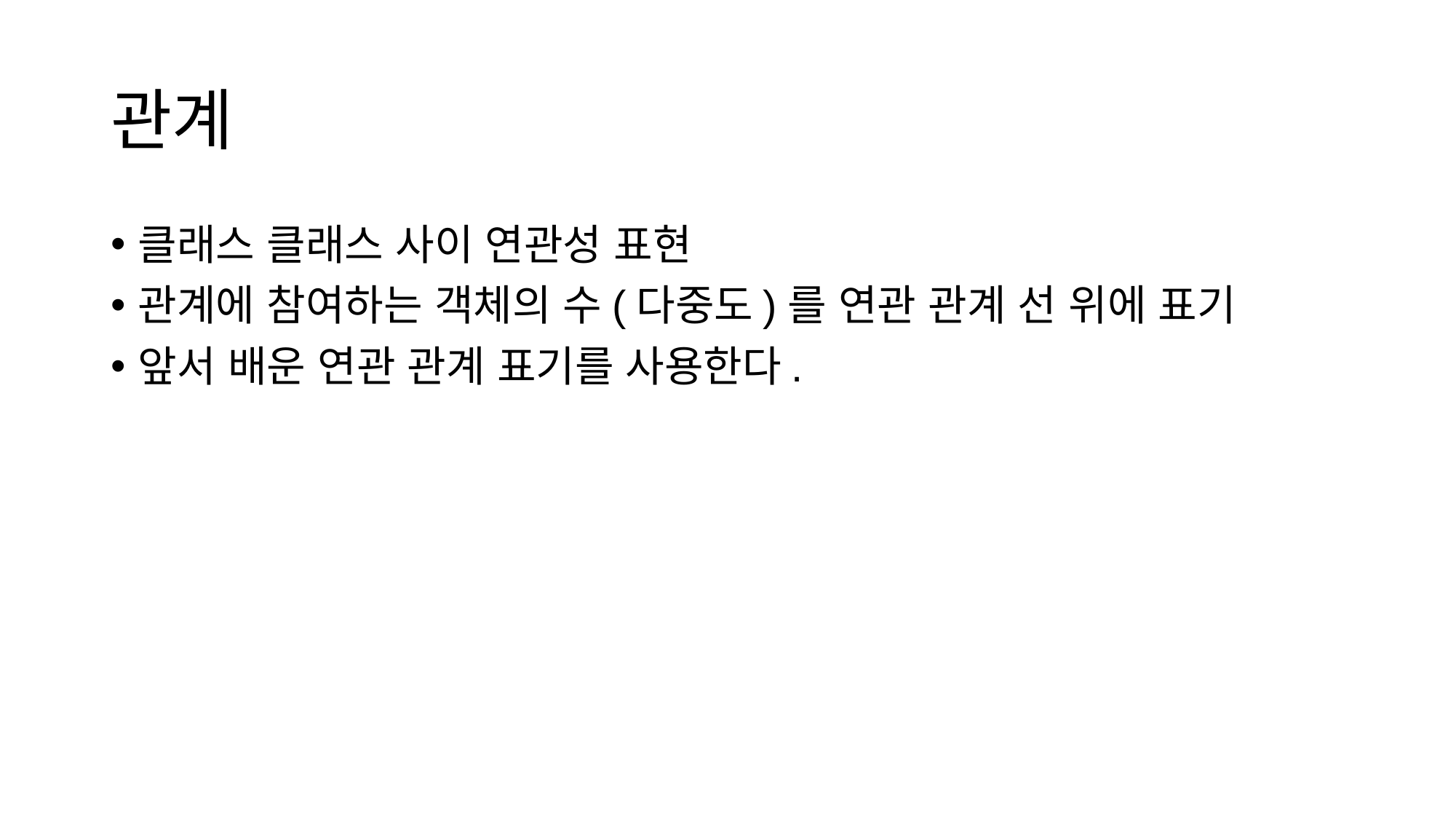

# 관계
클래스 클래스 사이 연관성 표현
관계에 참여하는 객체의 수(다중도)를 연관 관계 선 위에 표기
앞서 배운 연관 관계 표기를 사용한다.